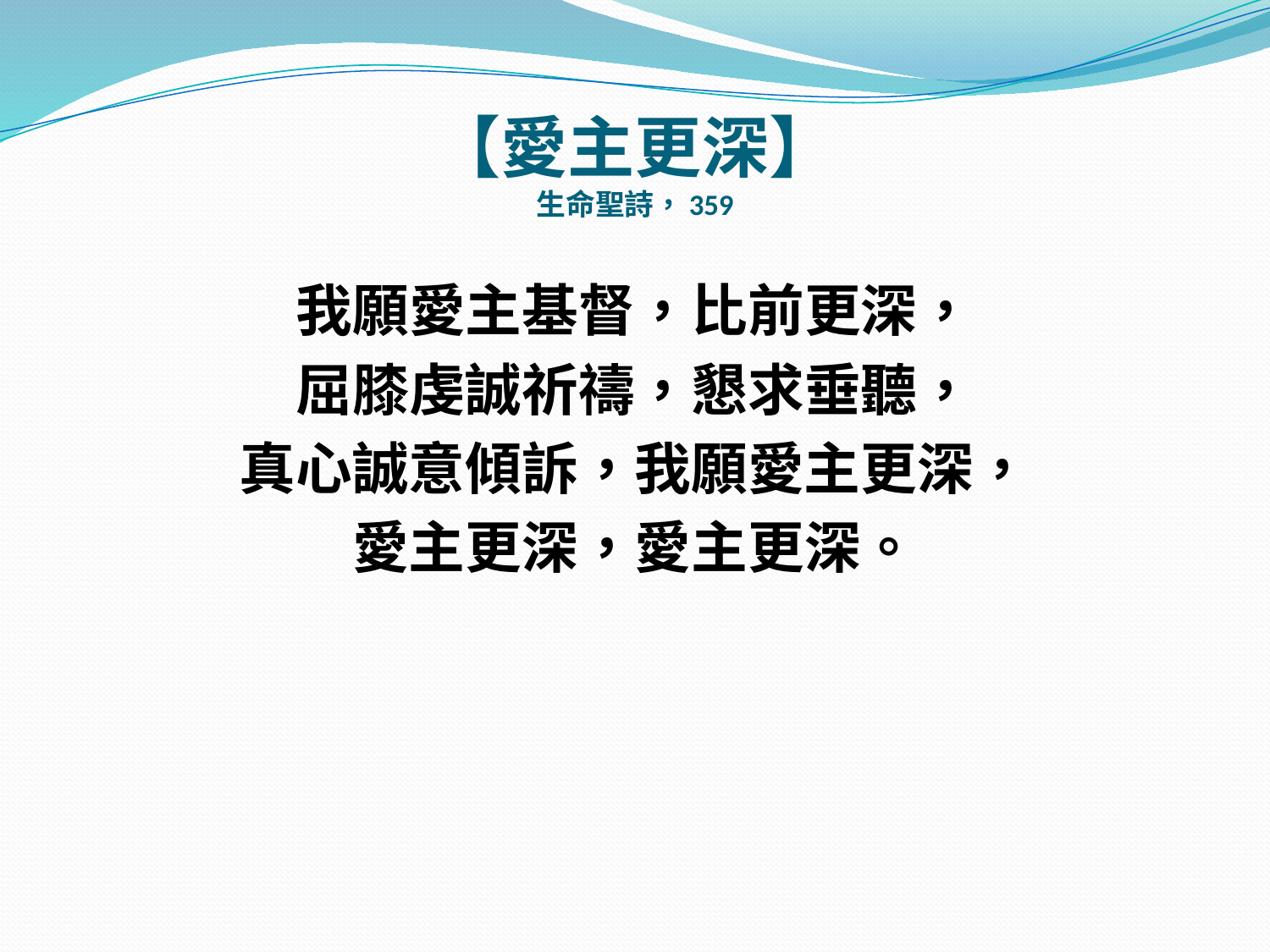

# 【愛主更深】 生命聖詩，359
我願愛主基督，比前更深，
屈膝虔誠祈禱，懇求垂聽，
真心誠意傾訴，我願愛主更深，
愛主更深，愛主更深。